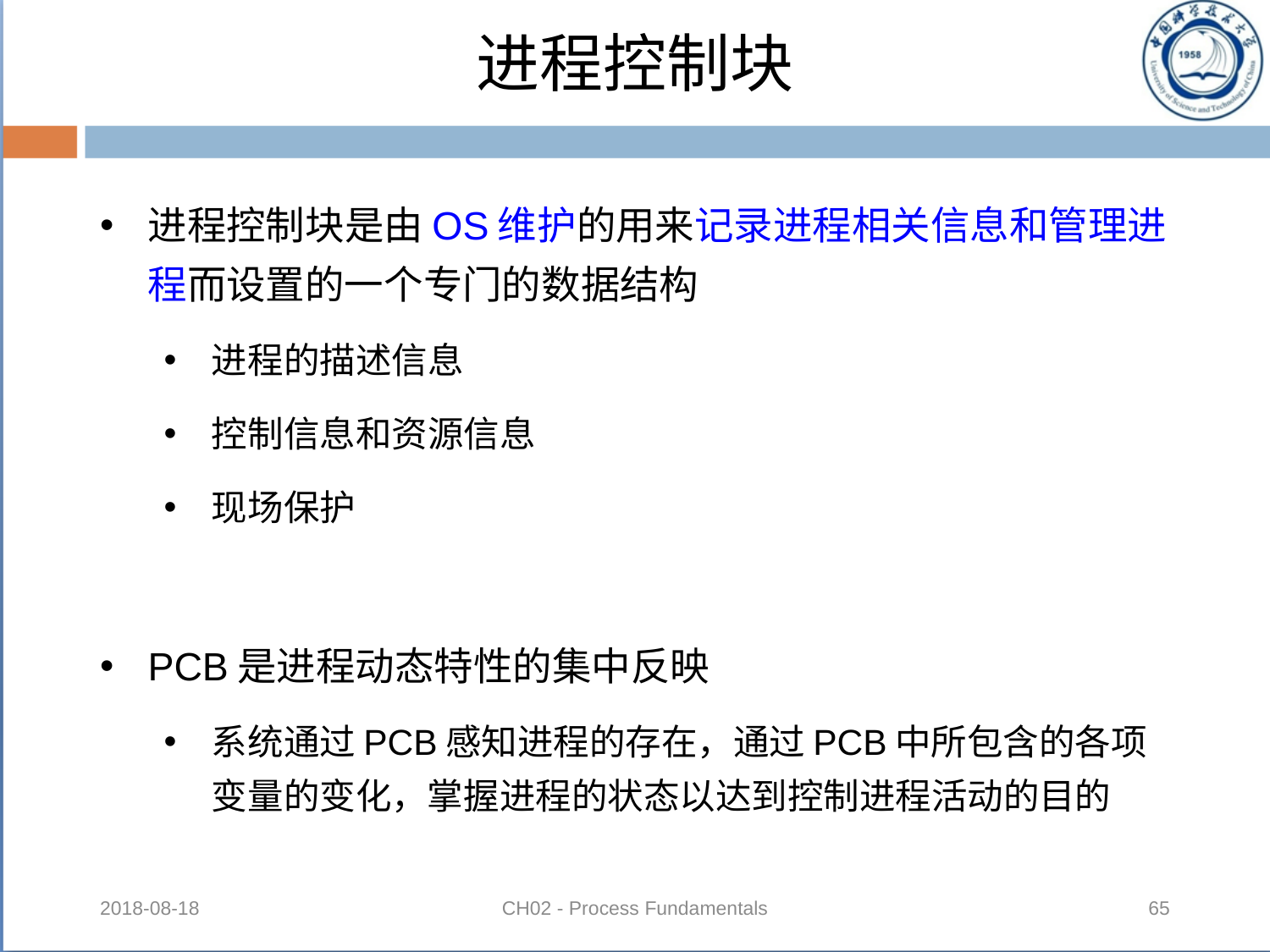

# 进程控制块
进程控制块是由OS维护的用来记录进程相关信息和管理进程而设置的一个专门的数据结构
进程的描述信息
控制信息和资源信息
现场保护

PCB是进程动态特性的集中反映
系统通过PCB感知进程的存在，通过PCB中所包含的各项变量的变化，掌握进程的状态以达到控制进程活动的目的

2018-08-18
CH02 - Process Fundamentals
65